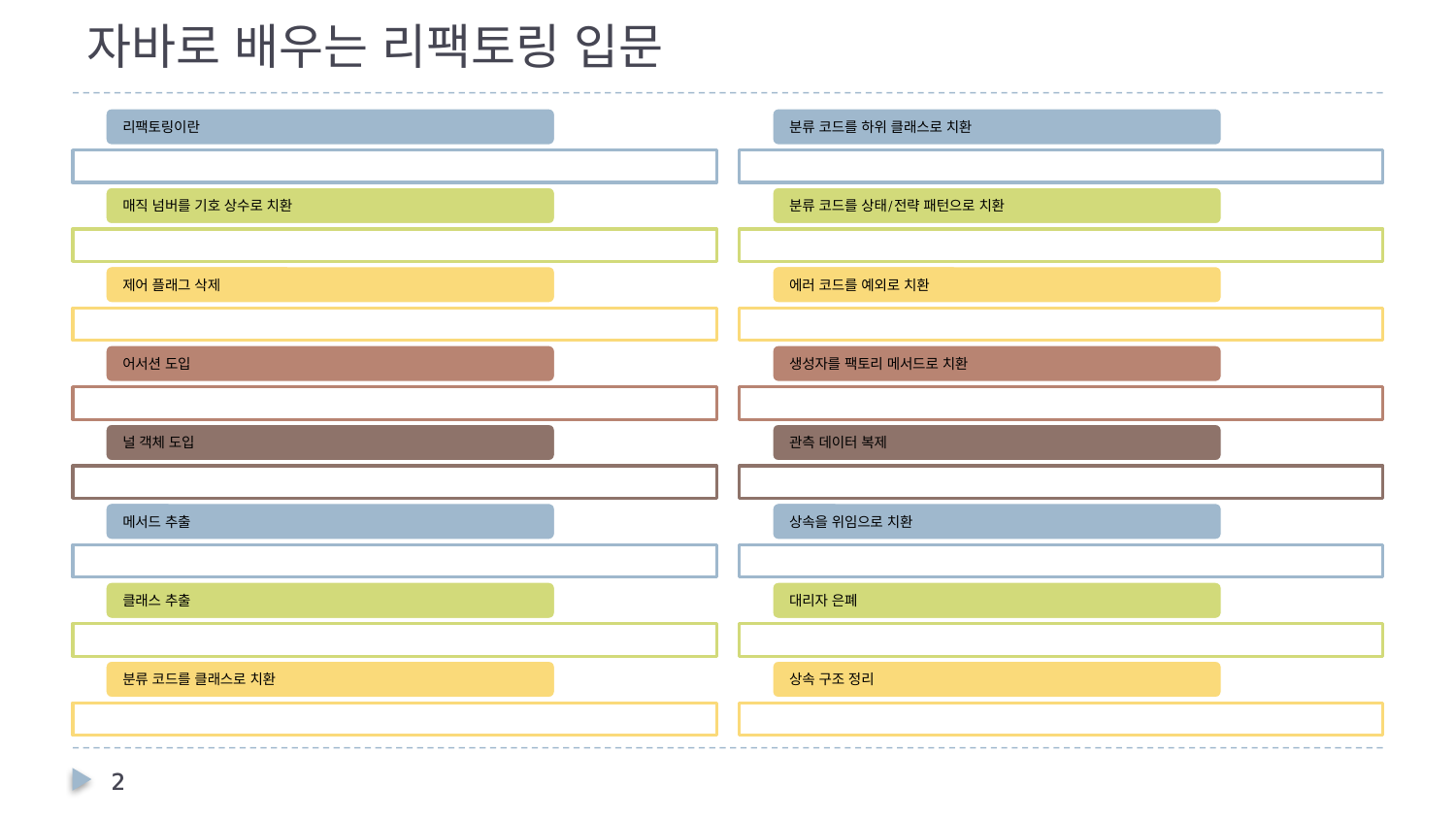

# 자바로 배우는 리팩토링 입문
리팩토링이란
제어 플래그 삭제
매직 넘버를 기호 상수로 치환
어서션 도입
널 객체 도입
메서드 추출
클래스 추출
분류 코드를 클래스로 치환
분류 코드를 하위 클래스로 치환
분류 코드를 상태/전략 패턴으로 치환
에러 코드를 예외로 치환
생성자를 팩토리 메서드로 치환
관측 데이터 복제
상속을 위임으로 치환
대리자 은폐
상속 구조 정리
2